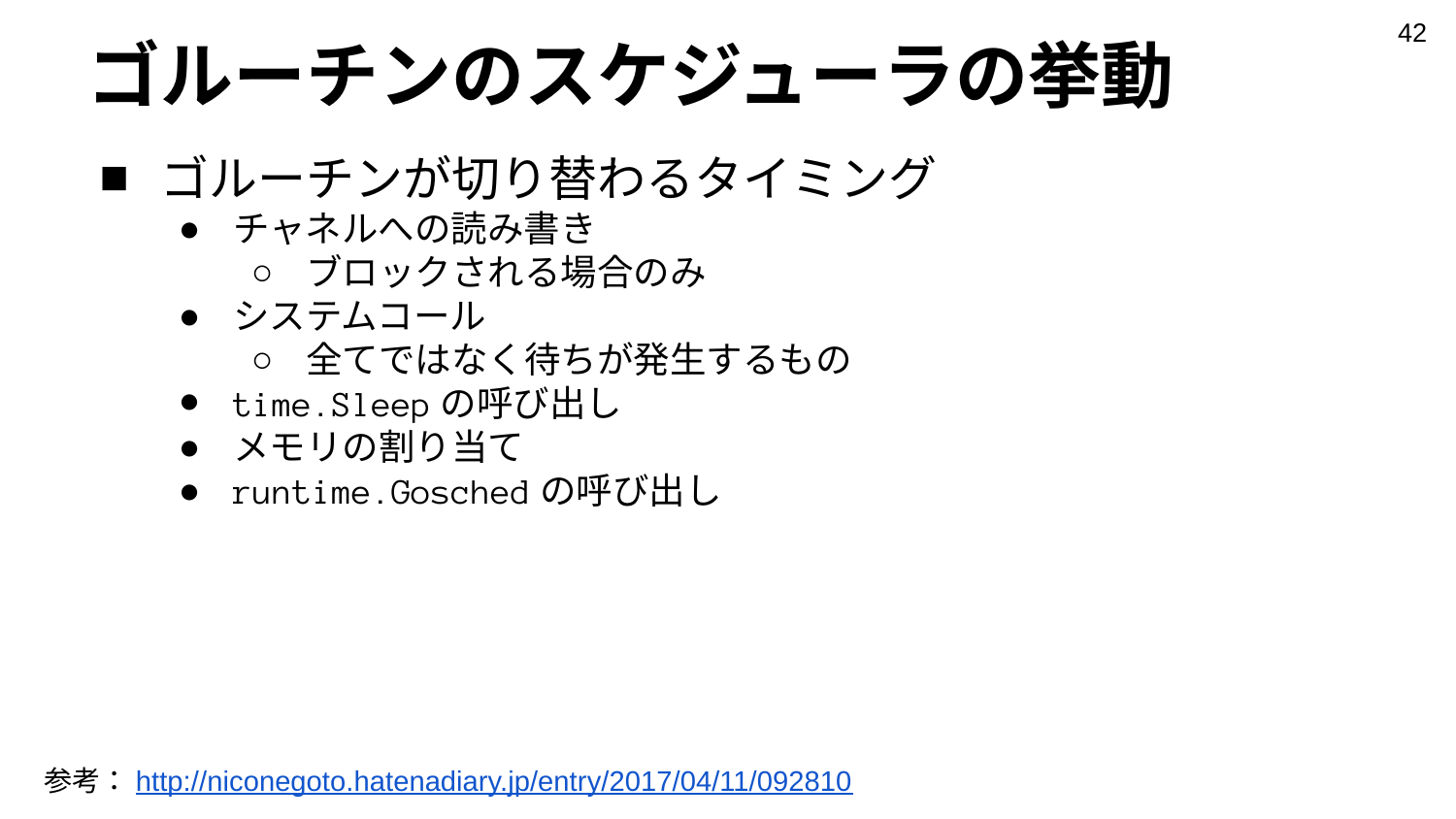

42
# ゴルーチンのスケジューラの挙動
ゴルーチンが切り替わるタイミング
チャネルへの読み書き
ブロックされる場合のみ
システムコール
全てではなく待ちが発生するもの
time.Sleepの呼び出し
メモリの割り当て
runtime.Goschedの呼び出し
参考：http://niconegoto.hatenadiary.jp/entry/2017/04/11/092810